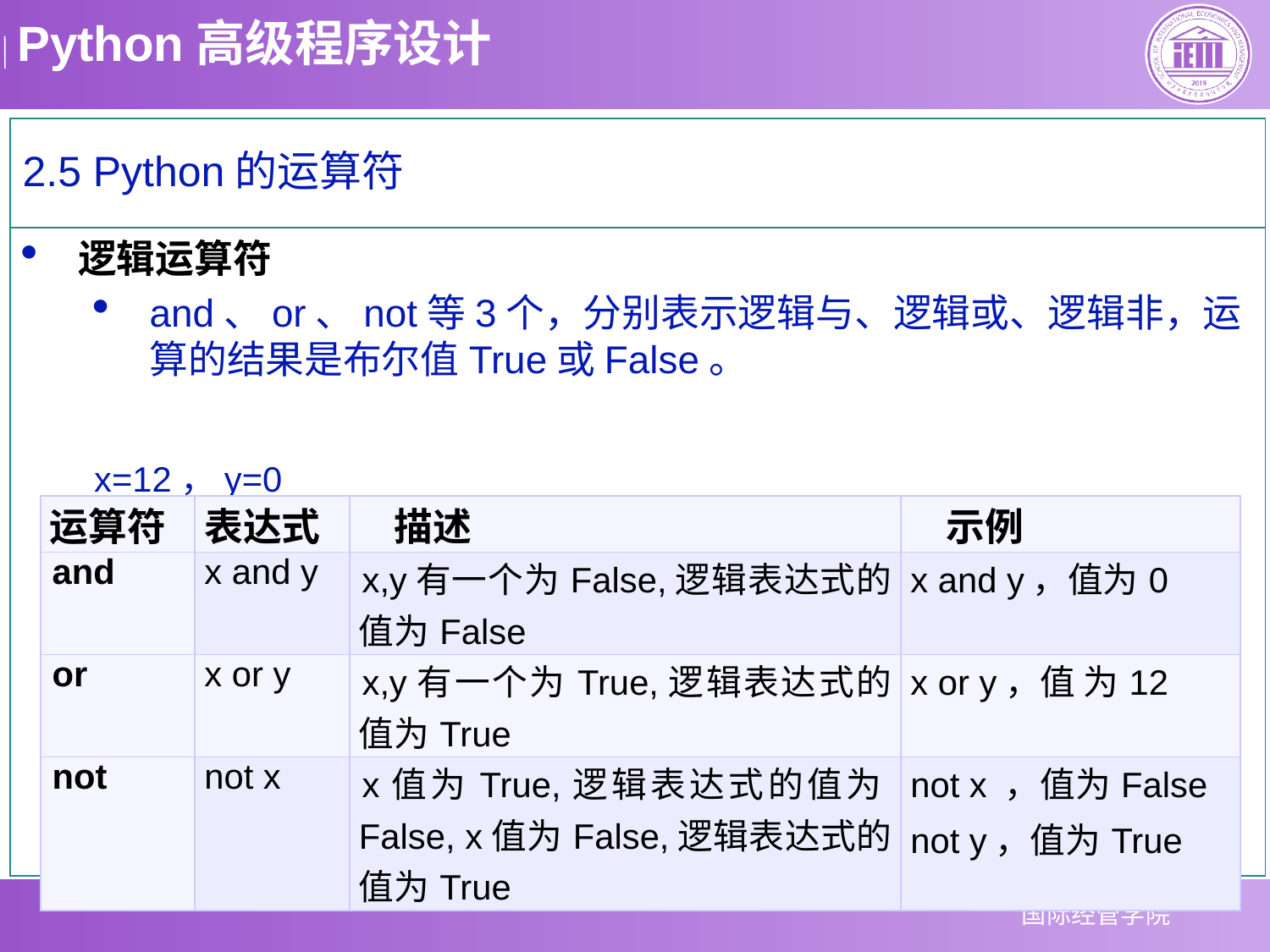

2.5 Python的运算符
逻辑运算符
and、or、not等3个，分别表示逻辑与、逻辑或、逻辑非，运算的结果是布尔值True或False。

x=12，y=0

| 运算符 | 表达式 | 描述 | 示例 |
| --- | --- | --- | --- |
| and | x and y | x,y有一个为False,逻辑表达式的值为False | x and y，值为0 |
| or | x or y | x,y有一个为True,逻辑表达式的值为True | x or y，值 为12 |
| not | not x | x值为True,逻辑表达式的值为False, x值为False,逻辑表达式的值为True | not x ，值为False not y，值为True |